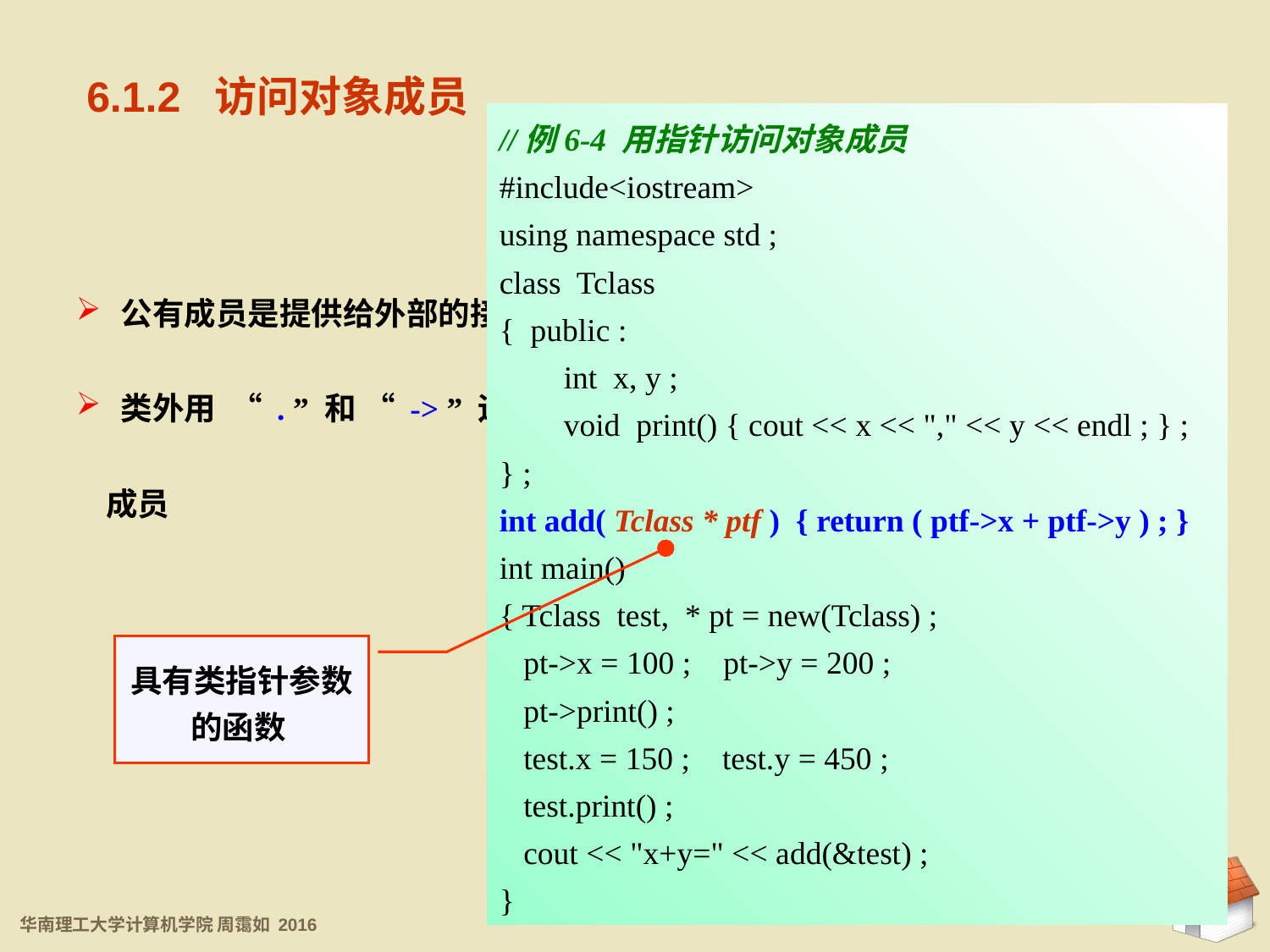

6.1.2  访问对象成员
//例6-4 用指针访问对象成员
#include<iostream>
using namespace std ;
class  Tclass
{  public :
        int  x, y ;
        void  print() { cout << x << "," << y << endl ; } ;
} ;
int add( Tclass * ptf )  { return ( ptf->x + ptf->y ) ; }
int main()
{ Tclass  test,  * pt = new(Tclass) ;
   pt->x = 100 ;    pt->y = 200 ;
   pt->print() ;
   test.x = 150 ;    test.y = 450 ;
   test.print() ;
   cout << "x+y=" << add(&test) ;
}
 公有成员是提供给外部的接口
 类外用  “ . ” 和 “ -> ” 运算符访问对象成员
具有类指针参数
的函数